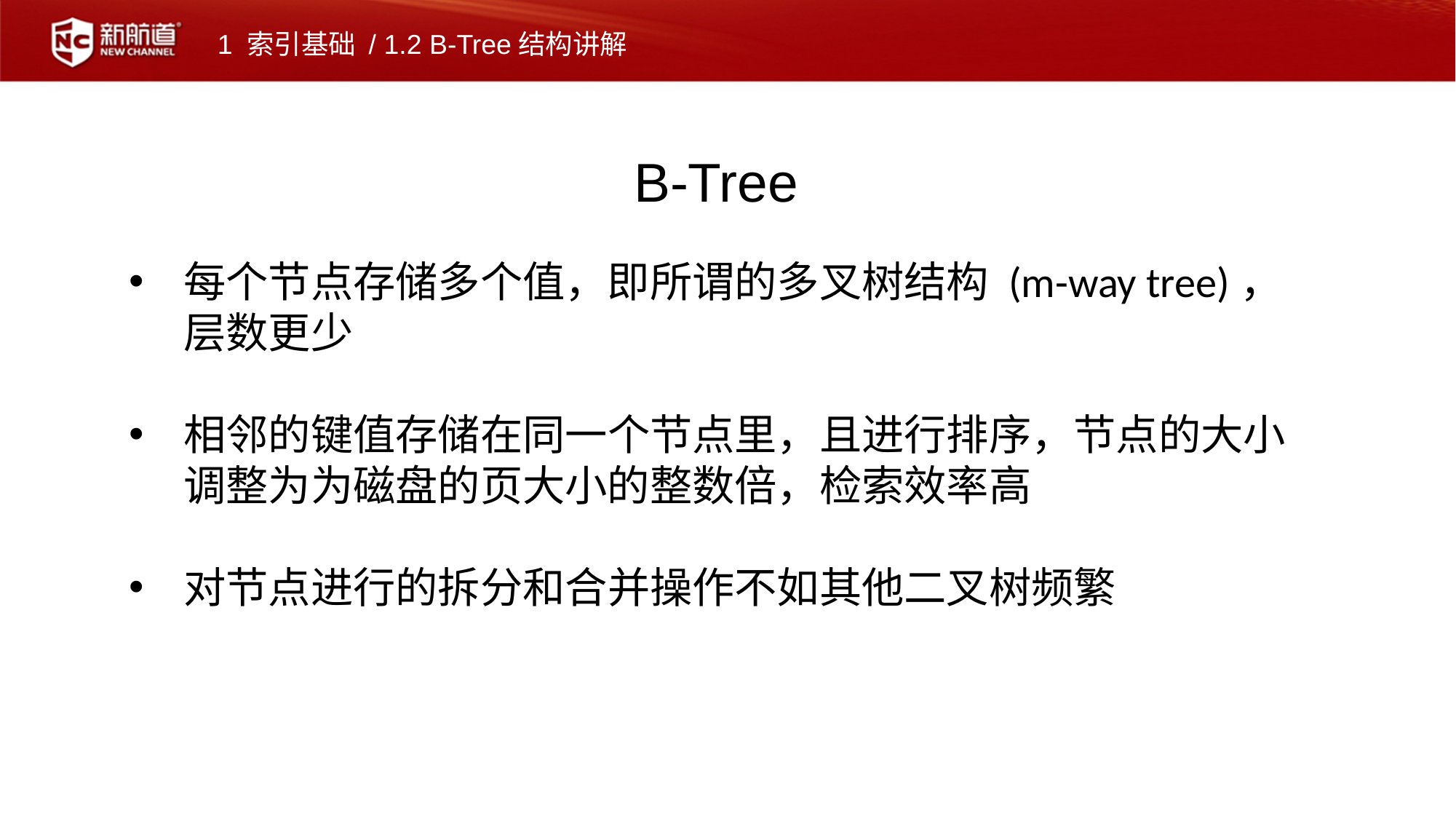

1 索引基础 / 1.2 B-Tree结构讲解

B-Tree
每个节点存储多个值，即所谓的多叉树结构 (m-way tree)，层数更少

相邻的键值存储在同一个节点里，且进行排序，节点的大小调整为为磁盘的页大小的整数倍，检索效率高

对节点进行的拆分和合并操作不如其他二叉树频繁